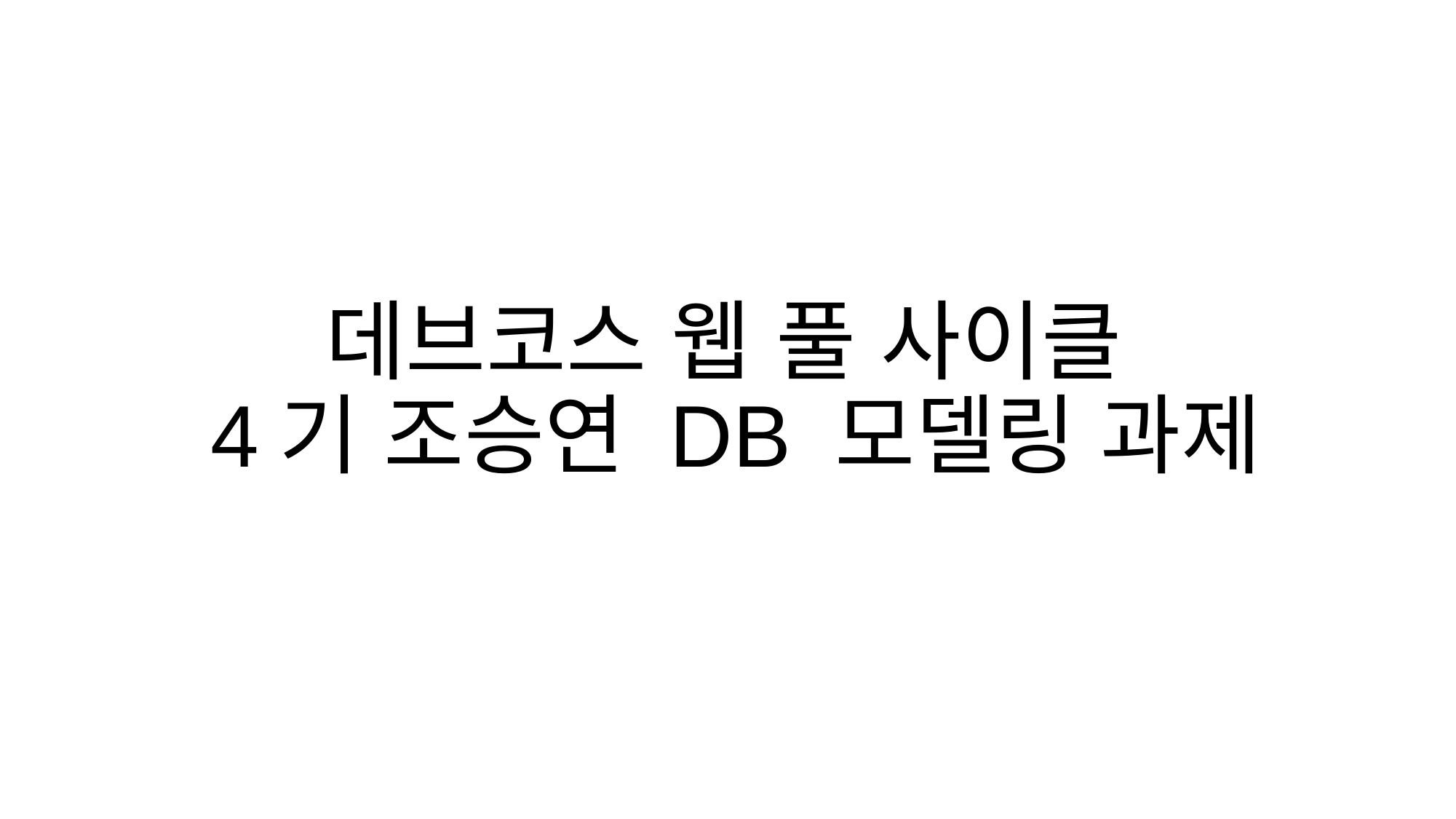

# 데브코스 웹 풀 사이클 4기 조승연 DB 모델링 과제